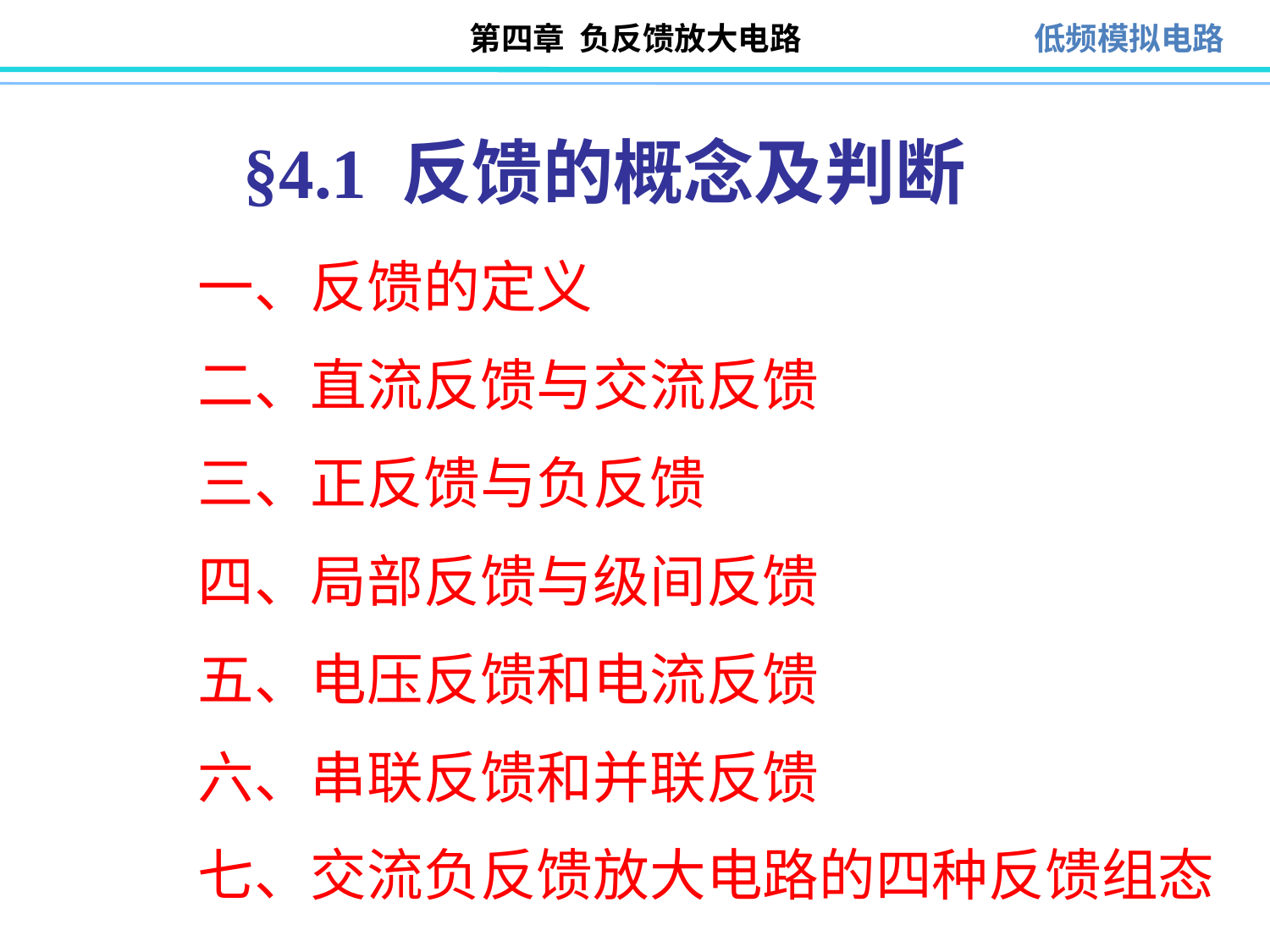

# §4.1 反馈的概念及判断
一、反馈的定义
二、直流反馈与交流反馈
三、正反馈与负反馈
四、局部反馈与级间反馈
五、电压反馈和电流反馈
六、串联反馈和并联反馈
七、交流负反馈放大电路的四种反馈组态